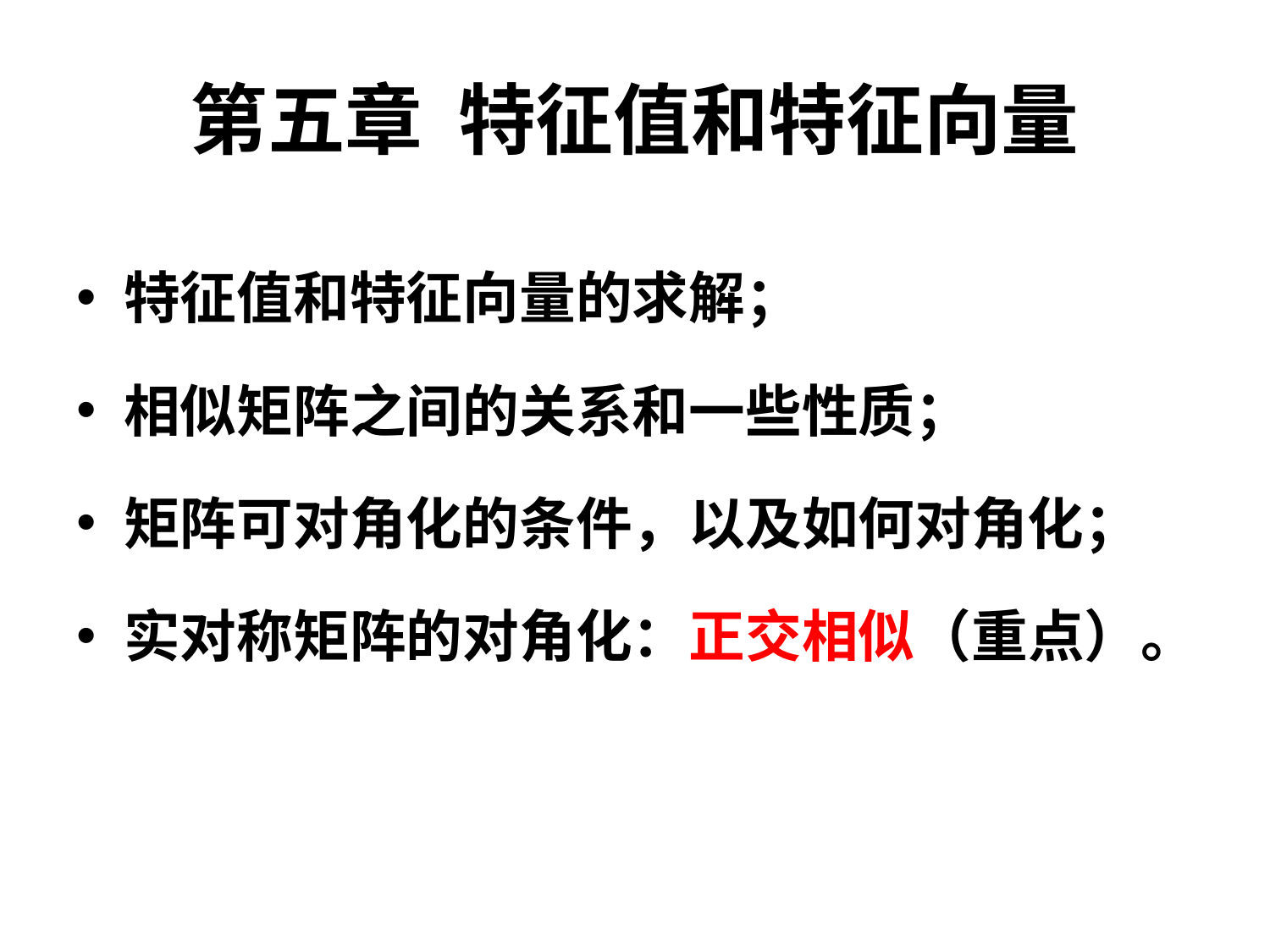

# 第五章  特征值和特征向量
特征值和特征向量的求解；
相似矩阵之间的关系和一些性质；
矩阵可对角化的条件，以及如何对角化；
实对称矩阵的对角化：正交相似（重点）。